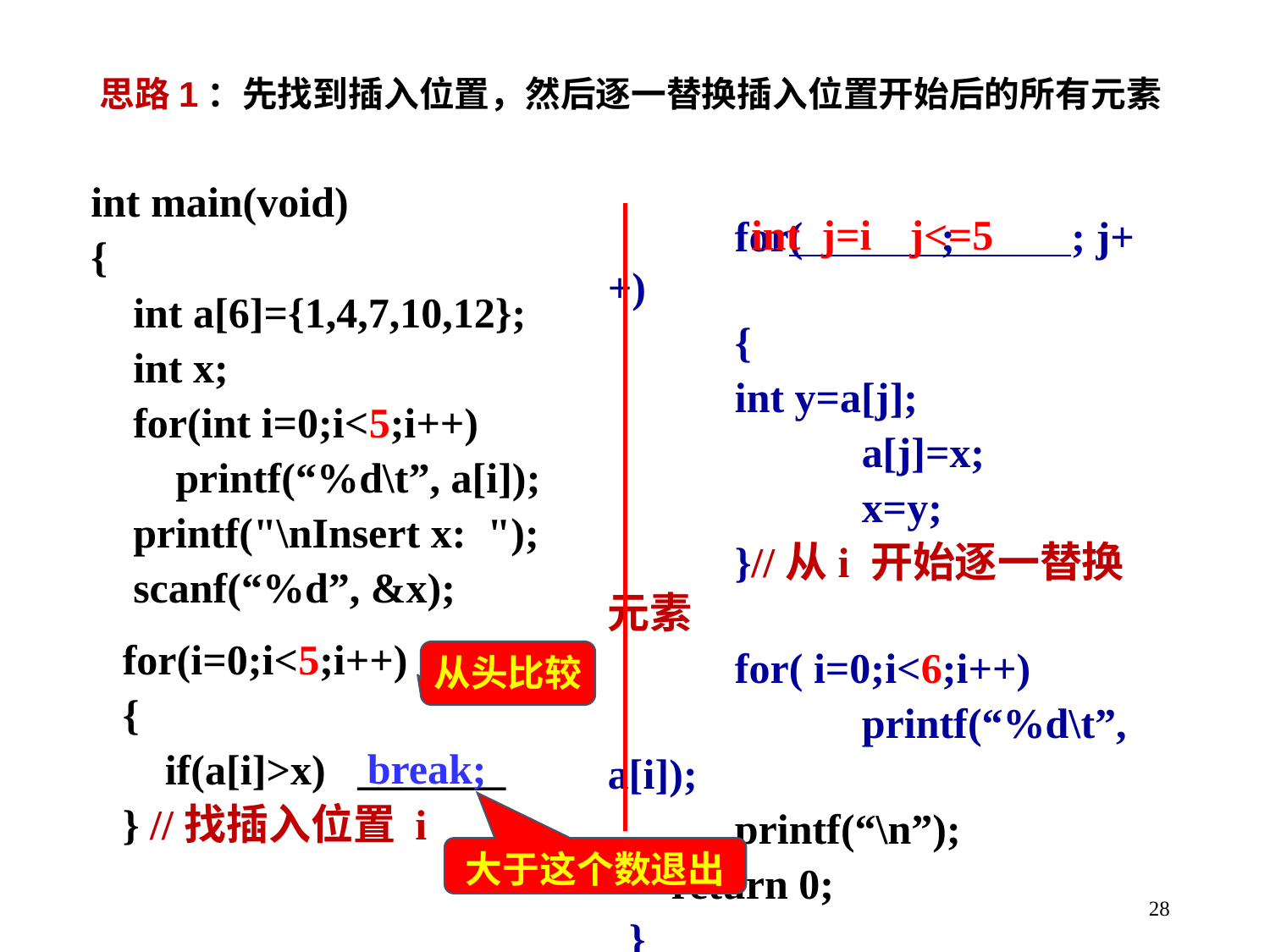

思路1：先找到插入位置，然后逐一替换插入位置开始后的所有元素
int main(void)
{
    int a[6]={1,4,7,10,12};
    int x;
    for(int i=0;i<5;i++)
        printf(“%d\t”, a[i]);
    printf("\nInsert x:  ");
    scanf(“%d”, &x);
   for(i=0;i<5;i++)
   {
       if(a[i]>x)   _______
   } //找插入位置 i
j<=5
int  j=i

	for(             ;           ; j++)
	{
            int y=a[j];
		a[j]=x;
		x=y;
	}//从i 开始逐一替换元素
	for( i=0;i<6;i++)
		printf(“%d\t”, a[i]);
	printf(“\n”);
      return 0;
  }
从头比较
break;
大于这个数退出
28